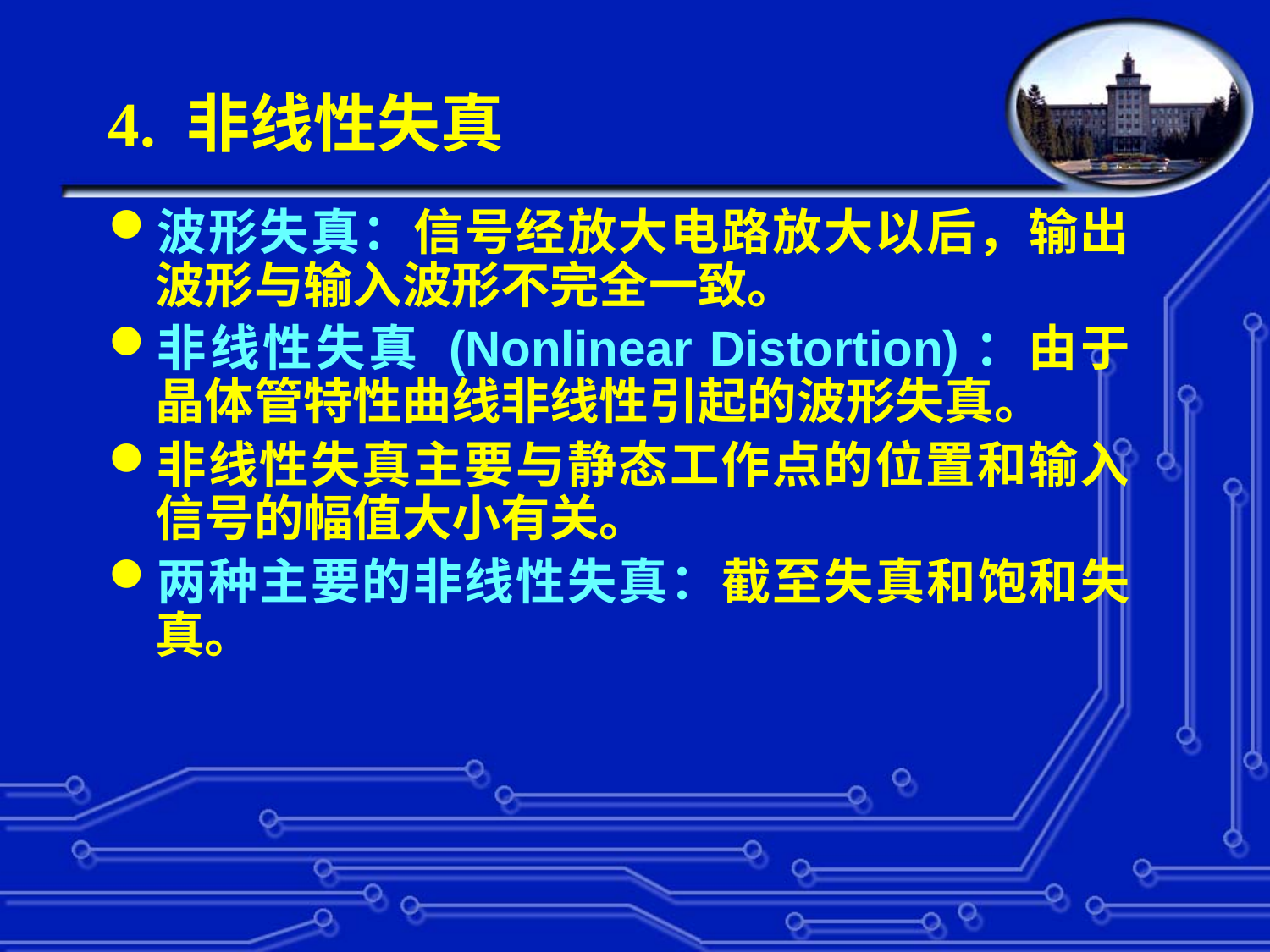

# 4. 非线性失真
波形失真：信号经放大电路放大以后，输出波形与输入波形不完全一致。
非线性失真 (Nonlinear Distortion)：由于晶体管特性曲线非线性引起的波形失真。
非线性失真主要与静态工作点的位置和输入信号的幅值大小有关。
两种主要的非线性失真：截至失真和饱和失真。